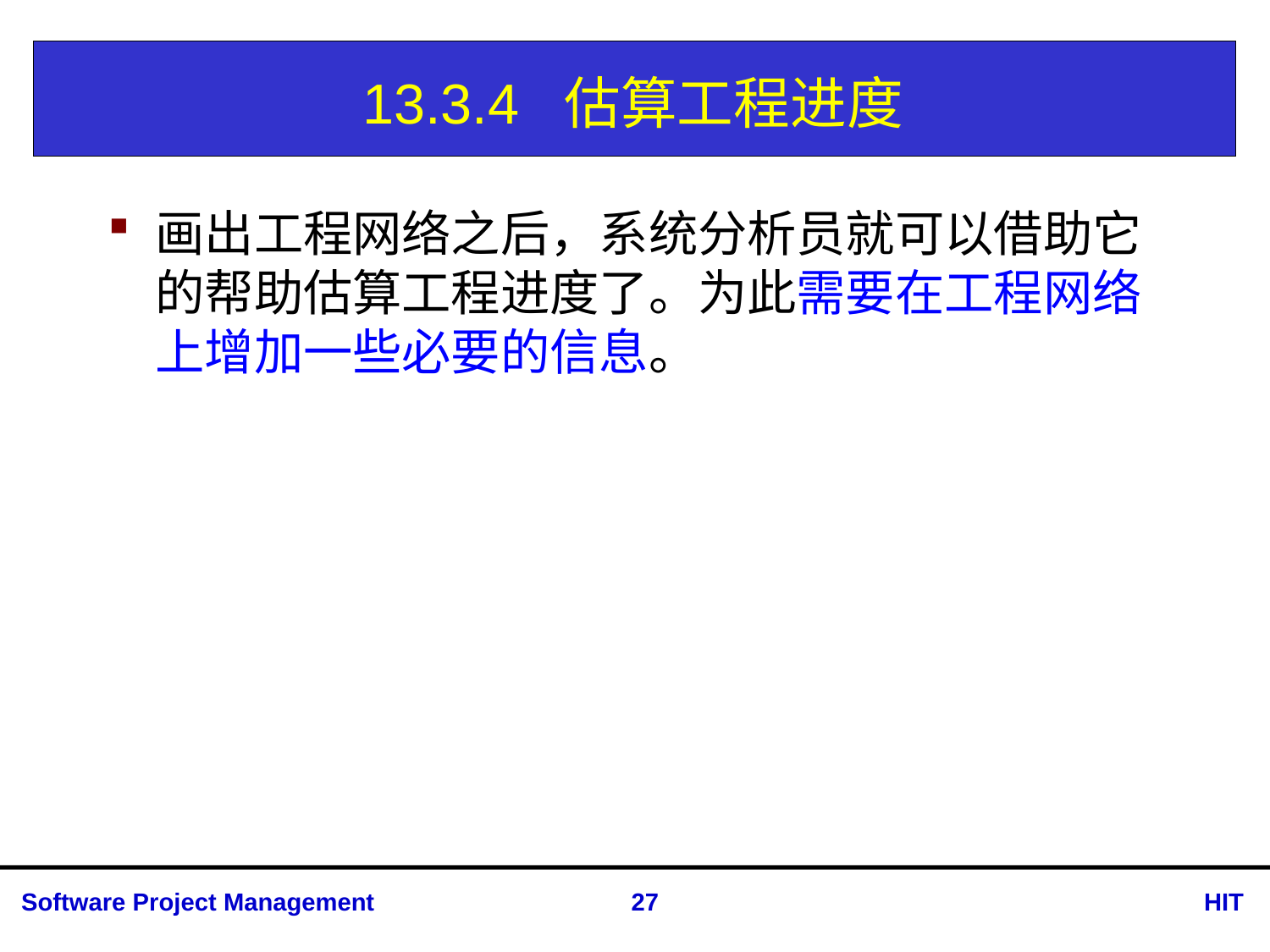

# 13.3.4  估算工程进度
画出工程网络之后，系统分析员就可以借助它的帮助估算工程进度了。为此需要在工程网络上增加一些必要的信息。